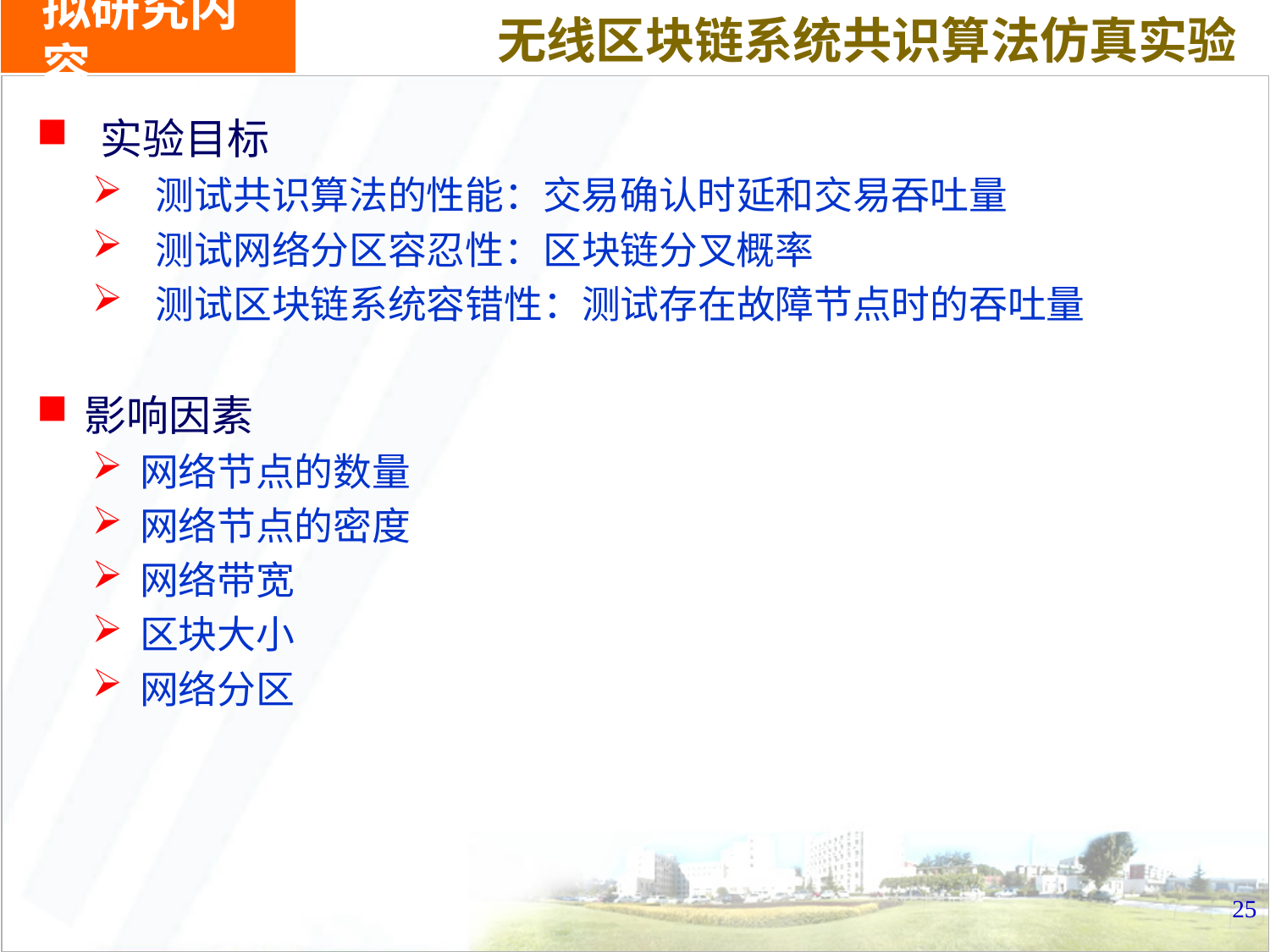

# 拟研究内容
无线区块链系统共识算法仿真实验

实验目标
测试共识算法的性能：交易确认时延和交易吞吐量
测试网络分区容忍性：区块链分叉概率
测试区块链系统容错性：测试存在故障节点时的吞吐量

影响因素
网络节点的数量
网络节点的密度
网络带宽
区块大小
网络分区
25